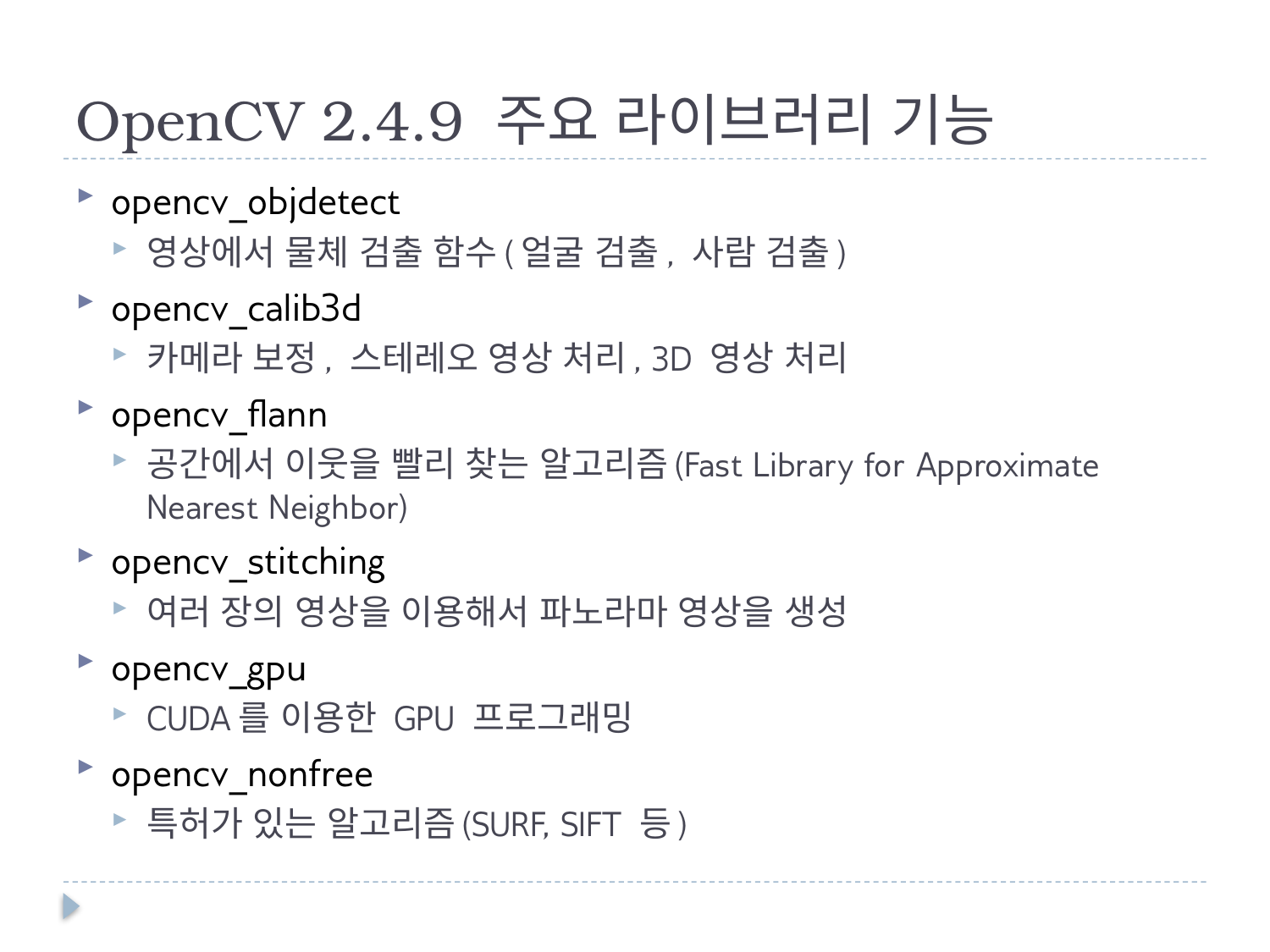

# OpenCV 2.4.9 주요 라이브러리 기능
opencv_objdetect
영상에서 물체 검출 함수(얼굴 검출, 사람 검출)
opencv_calib3d
카메라 보정, 스테레오 영상 처리, 3D 영상 처리
opencv_flann
공간에서 이웃을 빨리 찾는 알고리즘(Fast Library for Approximate Nearest Neighbor)
opencv_stitching
여러 장의 영상을 이용해서 파노라마 영상을 생성
opencv_gpu
CUDA를 이용한 GPU 프로그래밍
opencv_nonfree
특허가 있는 알고리즘(SURF, SIFT 등)